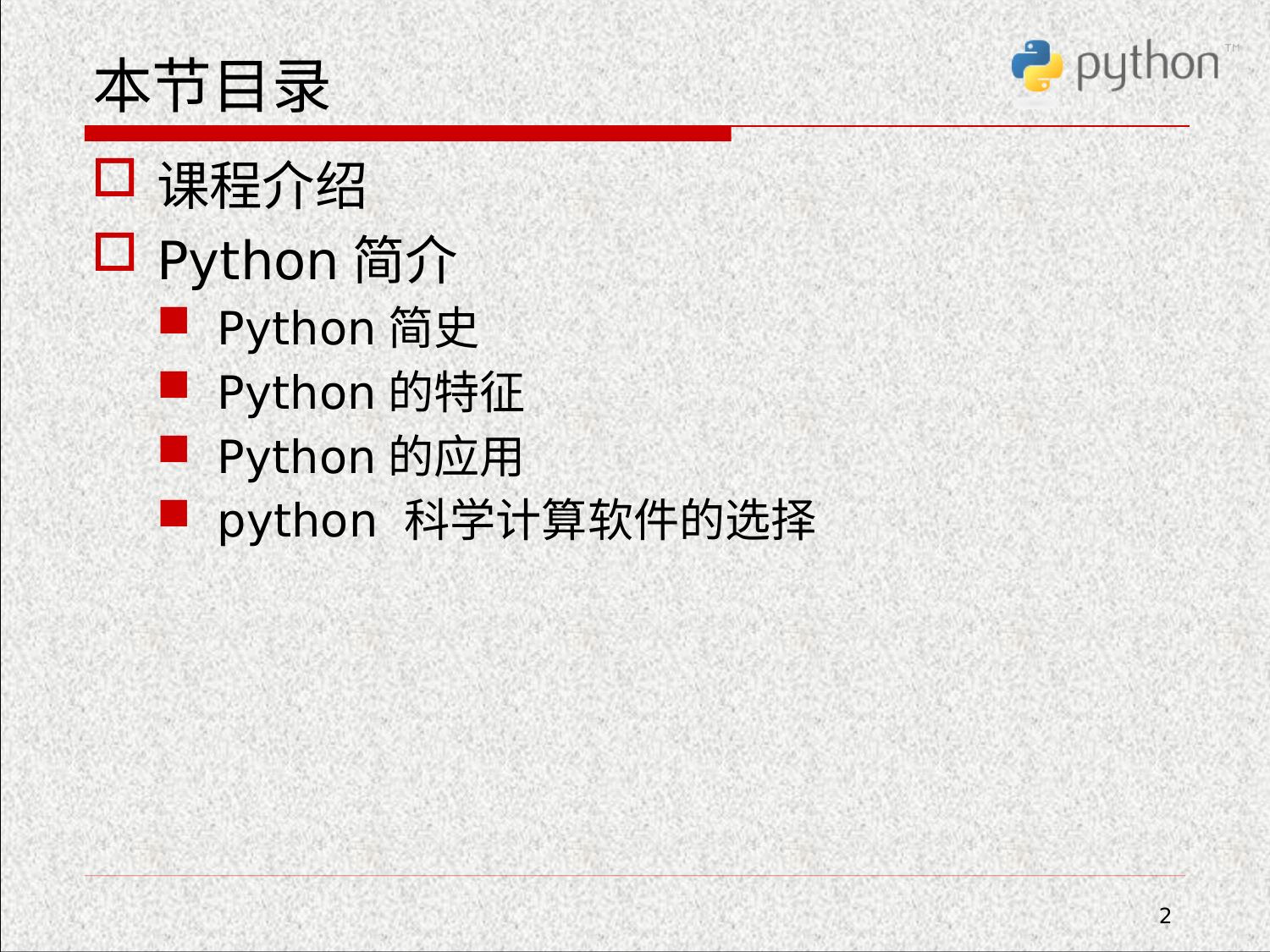

# 本节目录
课程介绍
Python简介
Python简史
Python的特征
Python的应用
python 科学计算软件的选择
2